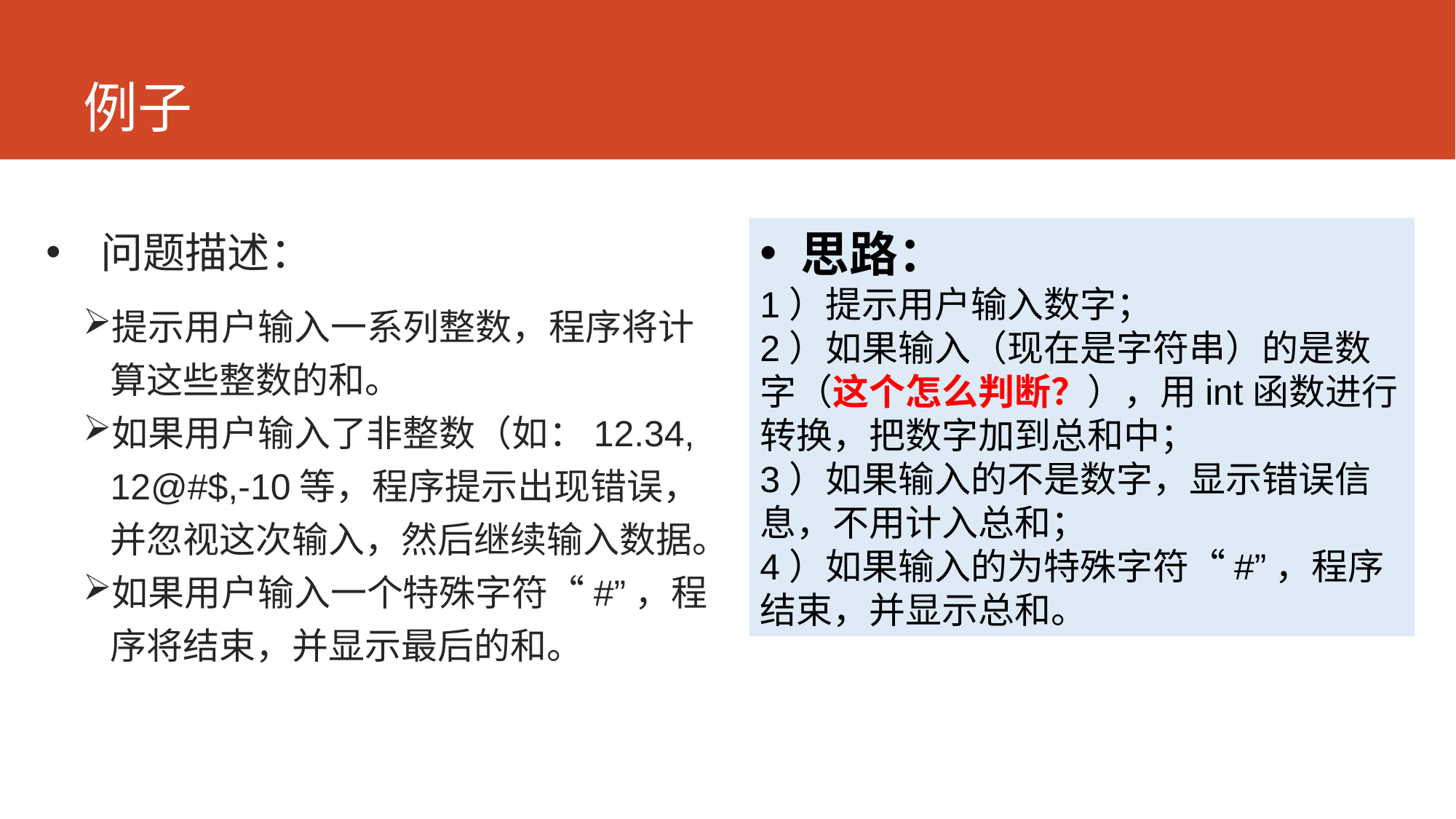

# 例子
问题描述：
提示用户输入一系列整数，程序将计算这些整数的和。
如果用户输入了非整数（如：12.34, 12@#$,-10等，程序提示出现错误，并忽视这次输入，然后继续输入数据。
如果用户输入一个特殊字符“#”，程序将结束，并显示最后的和。
思路：
1）提示用户输入数字；
2）如果输入（现在是字符串）的是数字（这个怎么判断？），用int函数进行转换，把数字加到总和中；
3）如果输入的不是数字，显示错误信息，不用计入总和；
4）如果输入的为特殊字符“#”，程序结束，并显示总和。